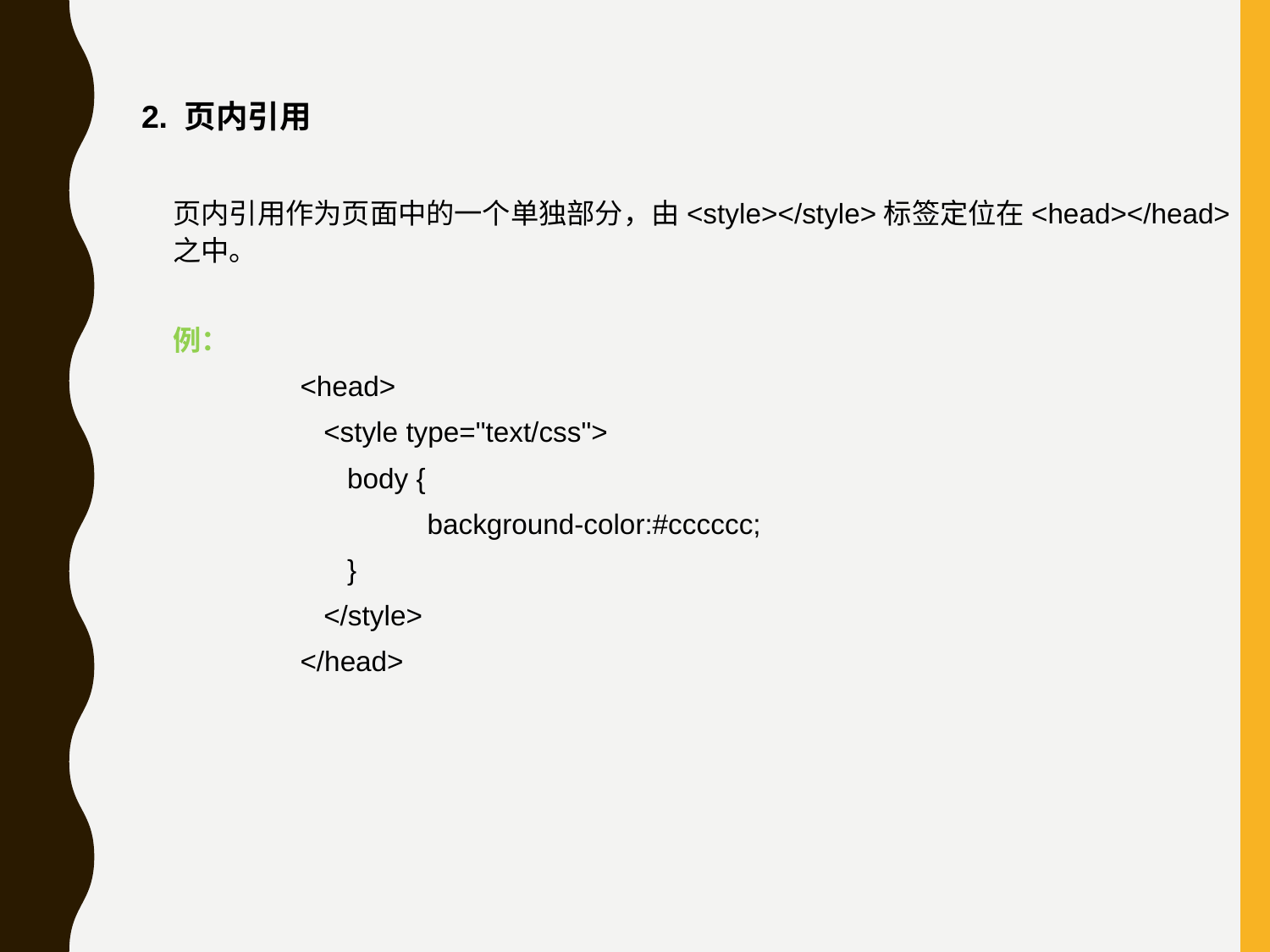

2. 页内引用

	页内引用作为页面中的一个单独部分，由<style></style>标签定位在<head></head>之中。

	例：
		<head>
		   <style type="text/css">
		      body {
		       	background-color:#cccccc;
		      }
		   </style>
		</head>